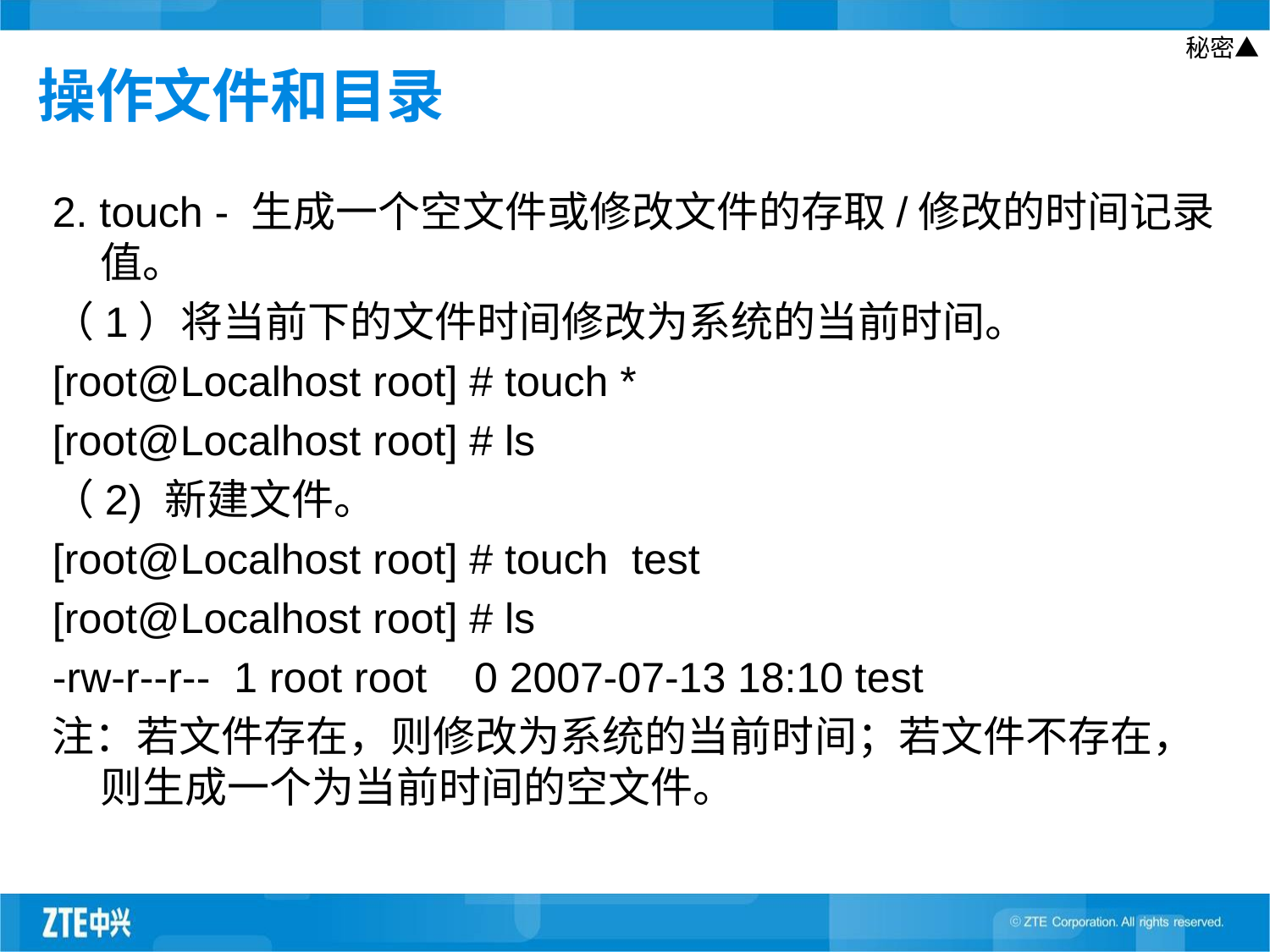

# 操作文件和目录
2. touch - 生成一个空文件或修改文件的存取/修改的时间记录值。
（1）将当前下的文件时间修改为系统的当前时间。
[root@Localhost root] # touch *
[root@Localhost root] # ls
（2) 新建文件。
[root@Localhost root] # touch  test
[root@Localhost root] # ls
-rw-r--r--  1 root root    0 2007-07-13 18:10 test
注：若文件存在，则修改为系统的当前时间；若文件不存在，则生成一个为当前时间的空文件。